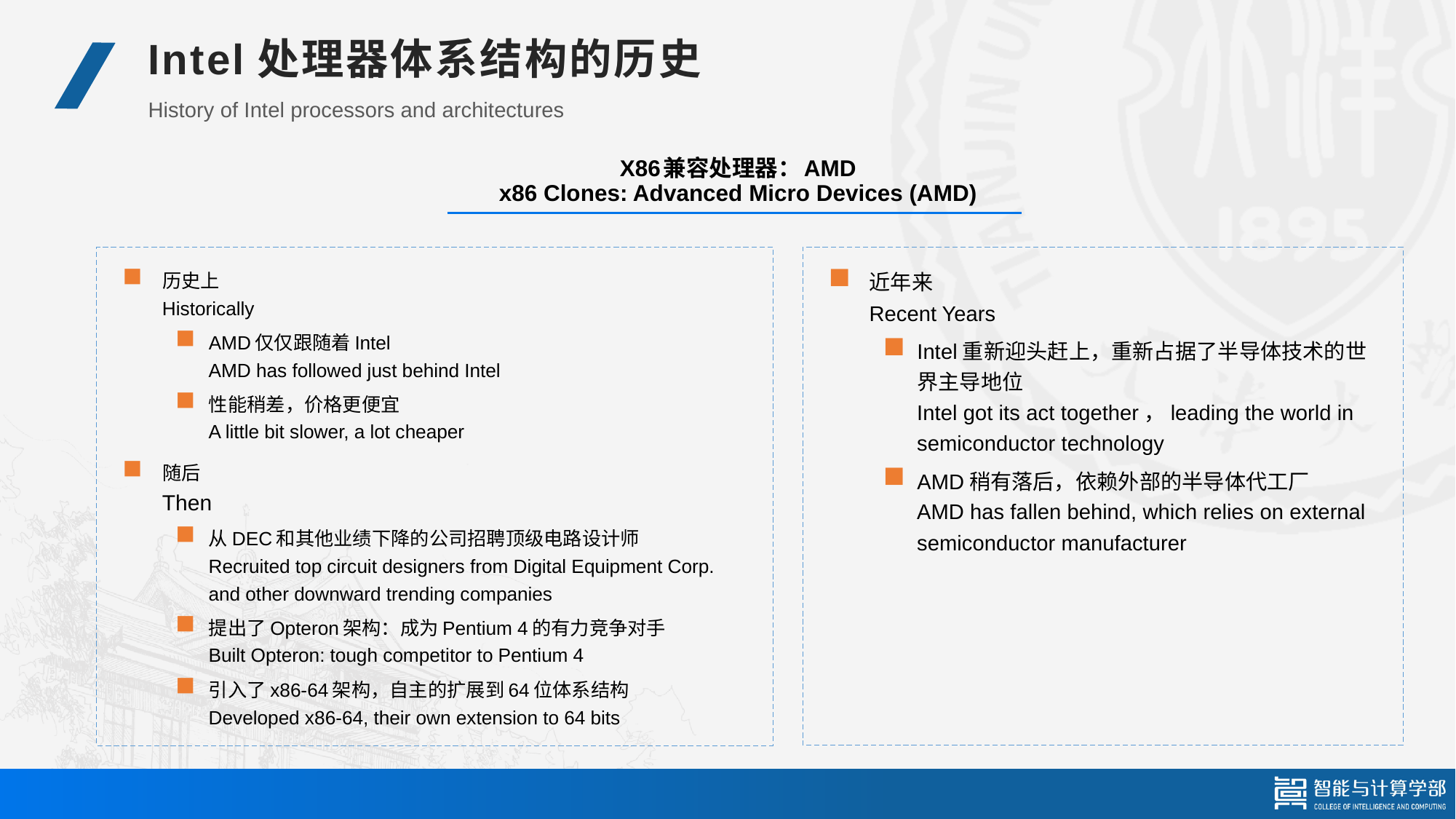

Intel处理器体系结构的历史
History of Intel processors and architectures
# X86兼容处理器：AMD x86 Clones: Advanced Micro Devices (AMD)
历史上
Historically
AMD仅仅跟随着Intel
AMD has followed just behind Intel
性能稍差，价格更便宜
A little bit slower, a lot cheaper
随后
Then
从DEC和其他业绩下降的公司招聘顶级电路设计师
Recruited top circuit designers from Digital Equipment Corp. and other downward trending companies
提出了Opteron架构：成为Pentium 4的有力竞争对手
Built Opteron: tough competitor to Pentium 4
引入了x86-64架构，自主的扩展到64位体系结构
Developed x86-64, their own extension to 64 bits
近年来
Recent Years
Intel重新迎头赶上，重新占据了半导体技术的世界主导地位
Intel got its act together，leading the world in semiconductor technology
AMD稍有落后，依赖外部的半导体代工厂
AMD has fallen behind, which relies on external semiconductor manufacturer